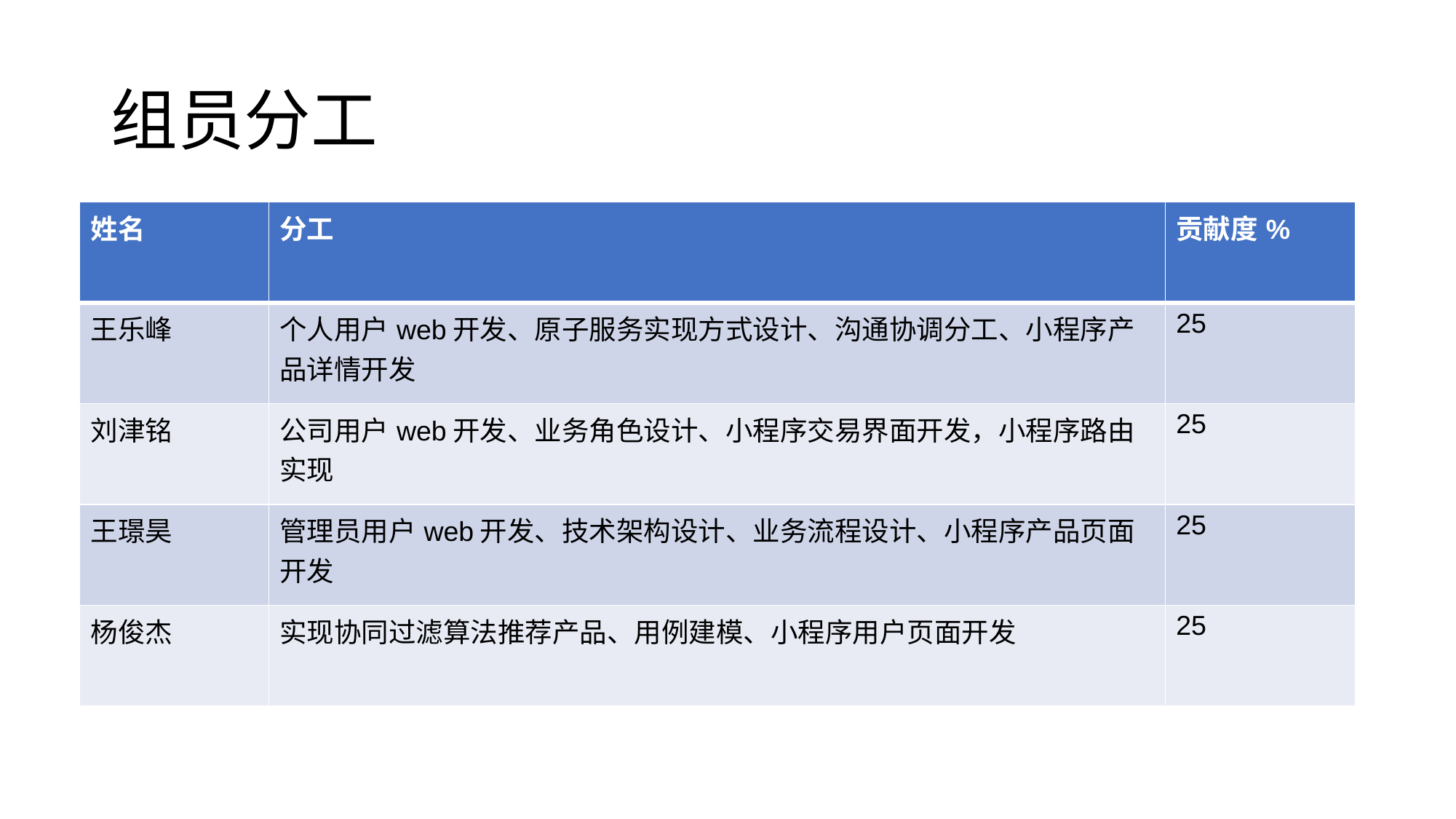

# 组员分工
| 姓名 | 分工 | 贡献度% |
| --- | --- | --- |
| 王乐峰 | 个人用户web开发、原子服务实现方式设计、沟通协调分工、小程序产品详情开发 | 25 |
| 刘津铭 | 公司用户web开发、业务角色设计、小程序交易界面开发，小程序路由实现 | 25 |
| 王璟昊 | 管理员用户web开发、技术架构设计、业务流程设计、小程序产品页面开发 | 25 |
| 杨俊杰 | 实现协同过滤算法推荐产品、用例建模、小程序用户页面开发 | 25 |